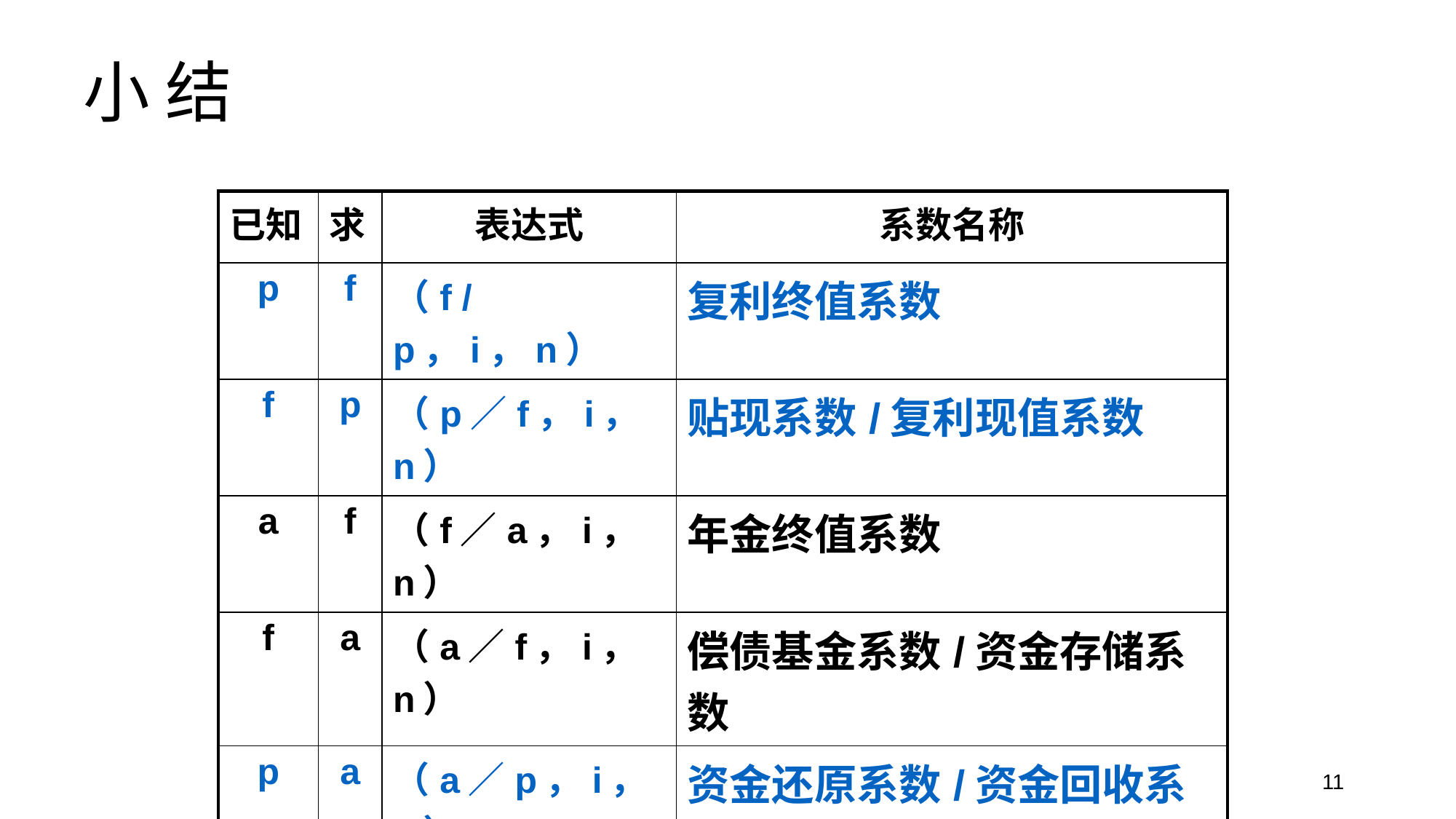

# 小 结
| 已知 | 求 | 表达式 | 系数名称 |
| --- | --- | --- | --- |
| p | f | （f / p，i，n） | 复利终值系数 |
| f | p | （p／f，i，n） | 贴现系数/复利现值系数 |
| a | f | （f／a，i，n） | 年金终值系数 |
| f | a | （a／f，i，n） | 偿债基金系数/资金存储系数 |
| p | a | （a／p，i，n） | 资金还原系数/资金回收系数 |
| a | p | （p／a，i，n） | 年金现值系数 |
11